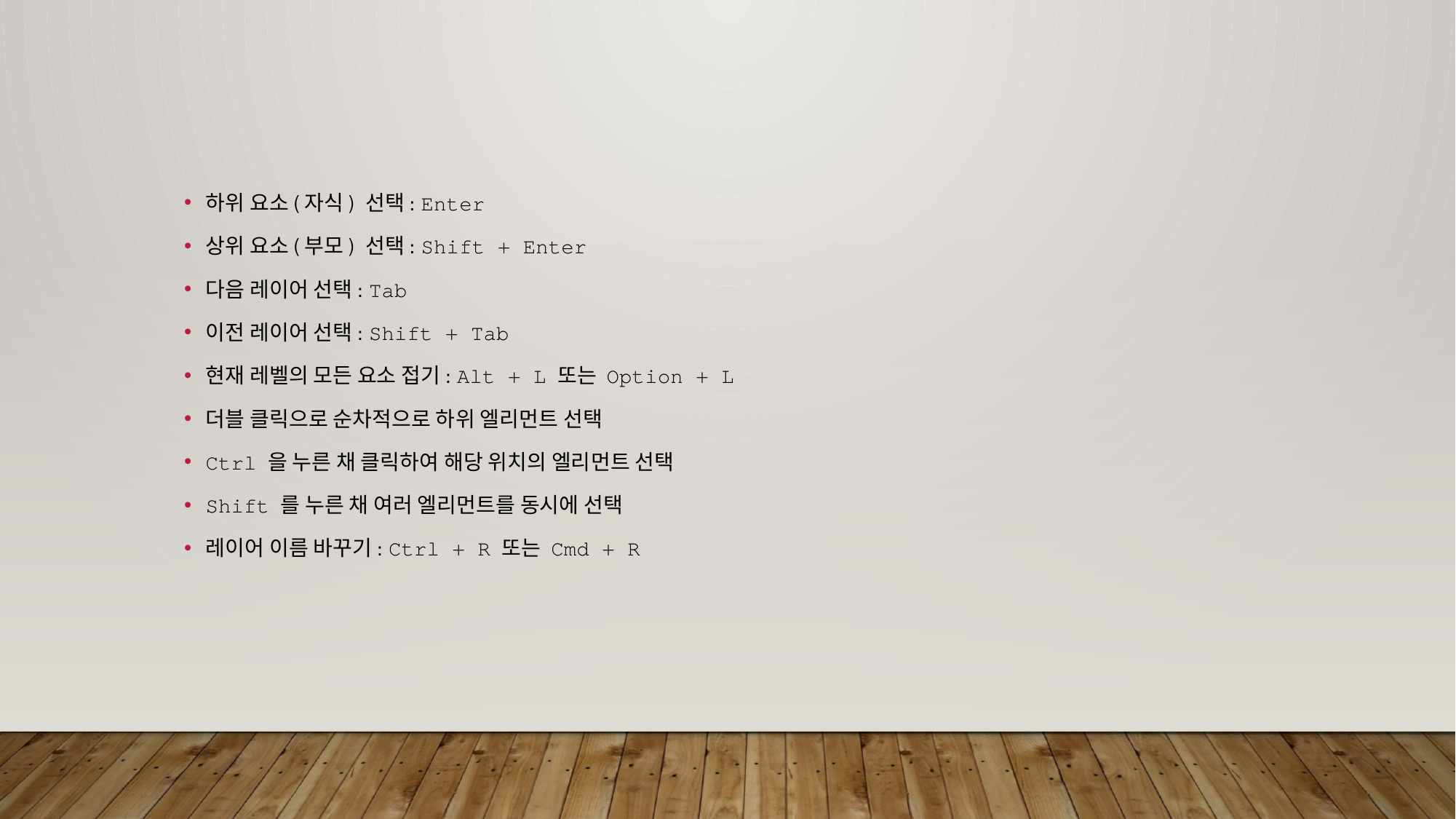

하위 요소(자식) 선택: Enter
상위 요소(부모) 선택: Shift + Enter
다음 레이어 선택: Tab
이전 레이어 선택: Shift + Tab
현재 레벨의 모든 요소 접기: Alt + L 또는 Option + L
더블 클릭으로 순차적으로 하위 엘리먼트 선택
Ctrl 을 누른 채 클릭하여 해당 위치의 엘리먼트 선택
Shift 를 누른 채 여러 엘리먼트를 동시에 선택
레이어 이름 바꾸기: Ctrl + R 또는 Cmd + R